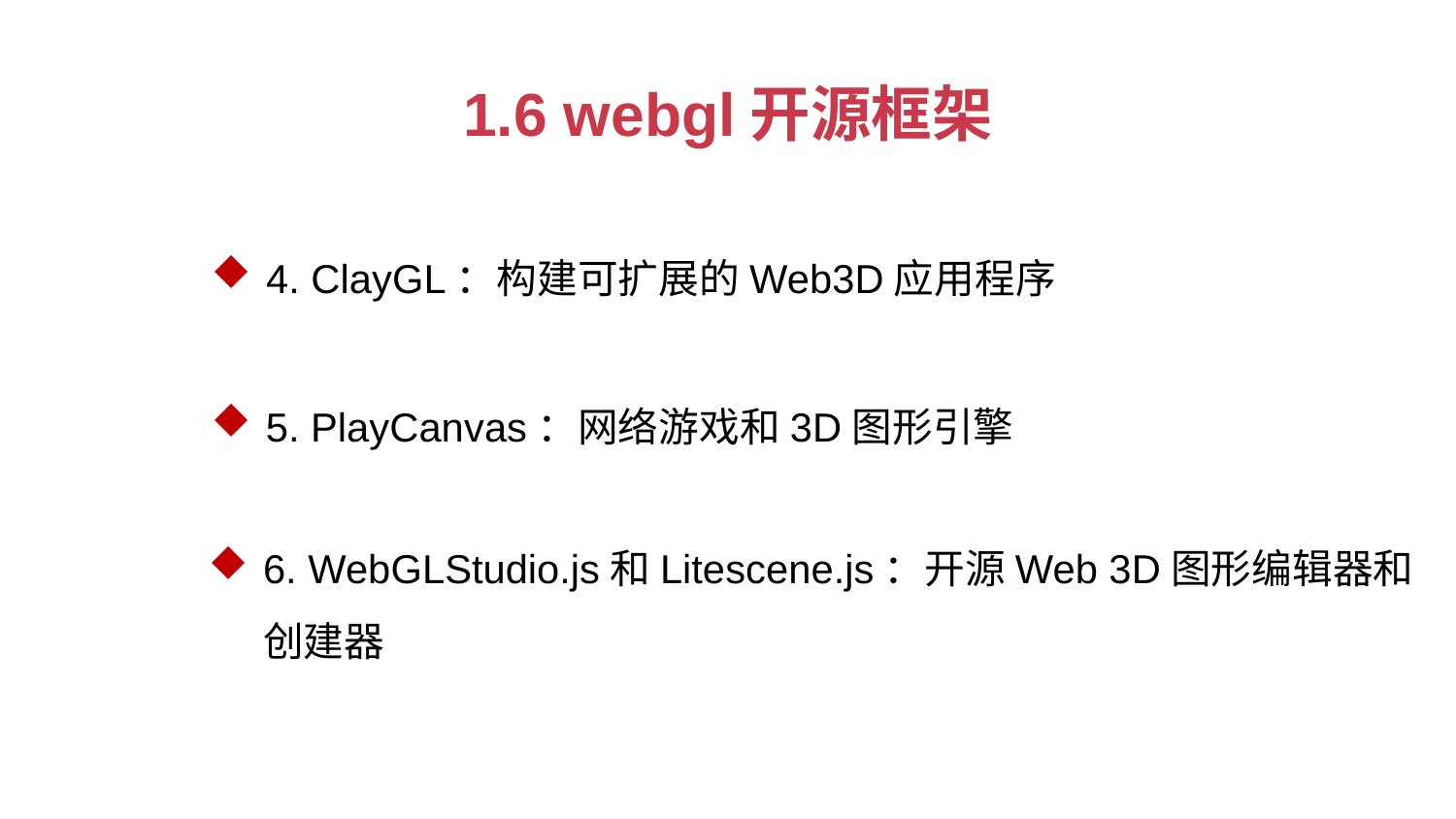

1.6 webgl开源框架
4. ClayGL：构建可扩展的Web3D应⽤程序
5. PlayCanvas：网络游戏和3D图形引擎
6. WebGLStudio.js和Litescene.js：开源Web 3D图形编辑器和创建器